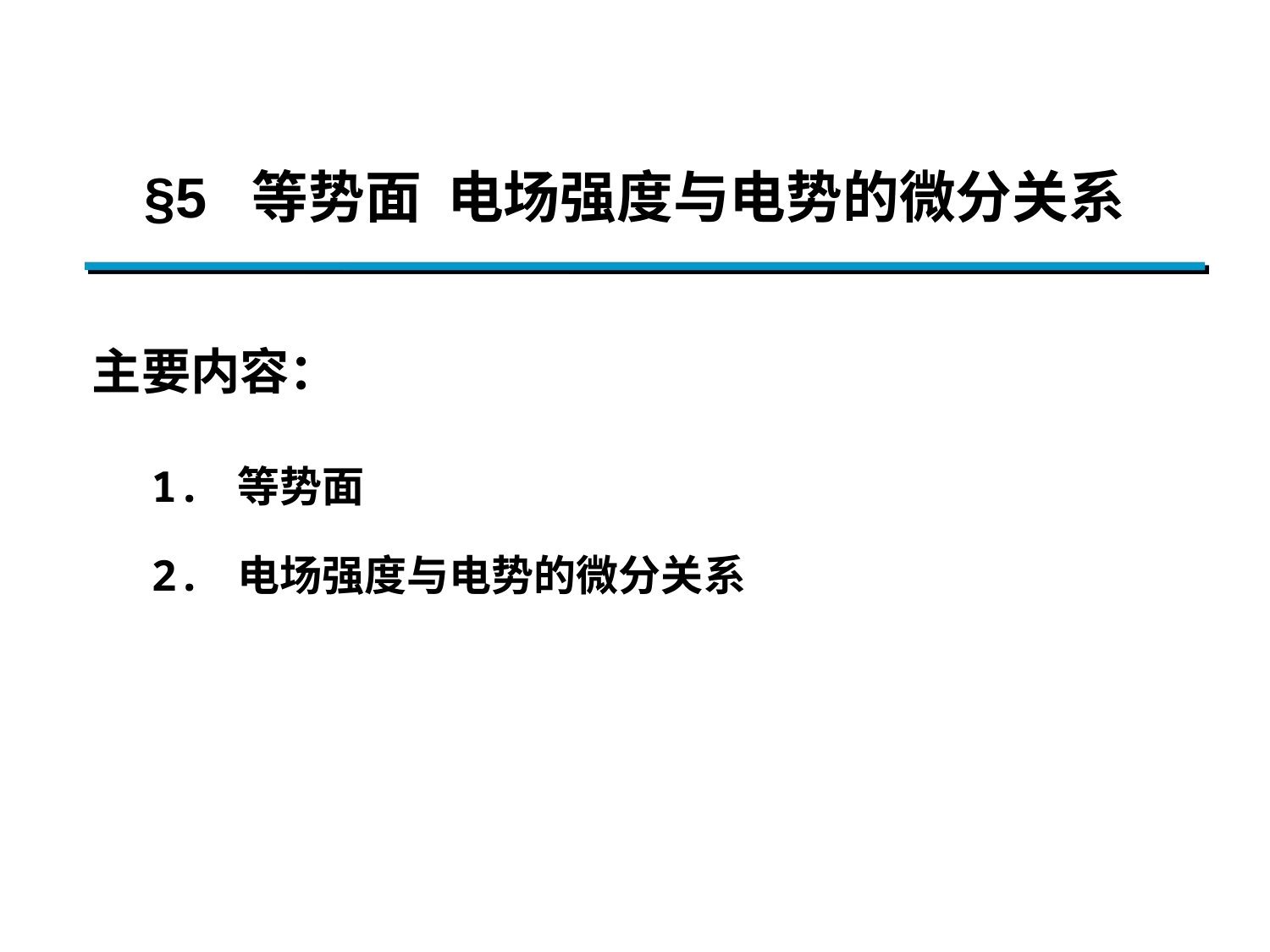

§5  等势面  电场强度与电势的微分关系

主要内容：
1. 等势面
2. 电场强度与电势的微分关系